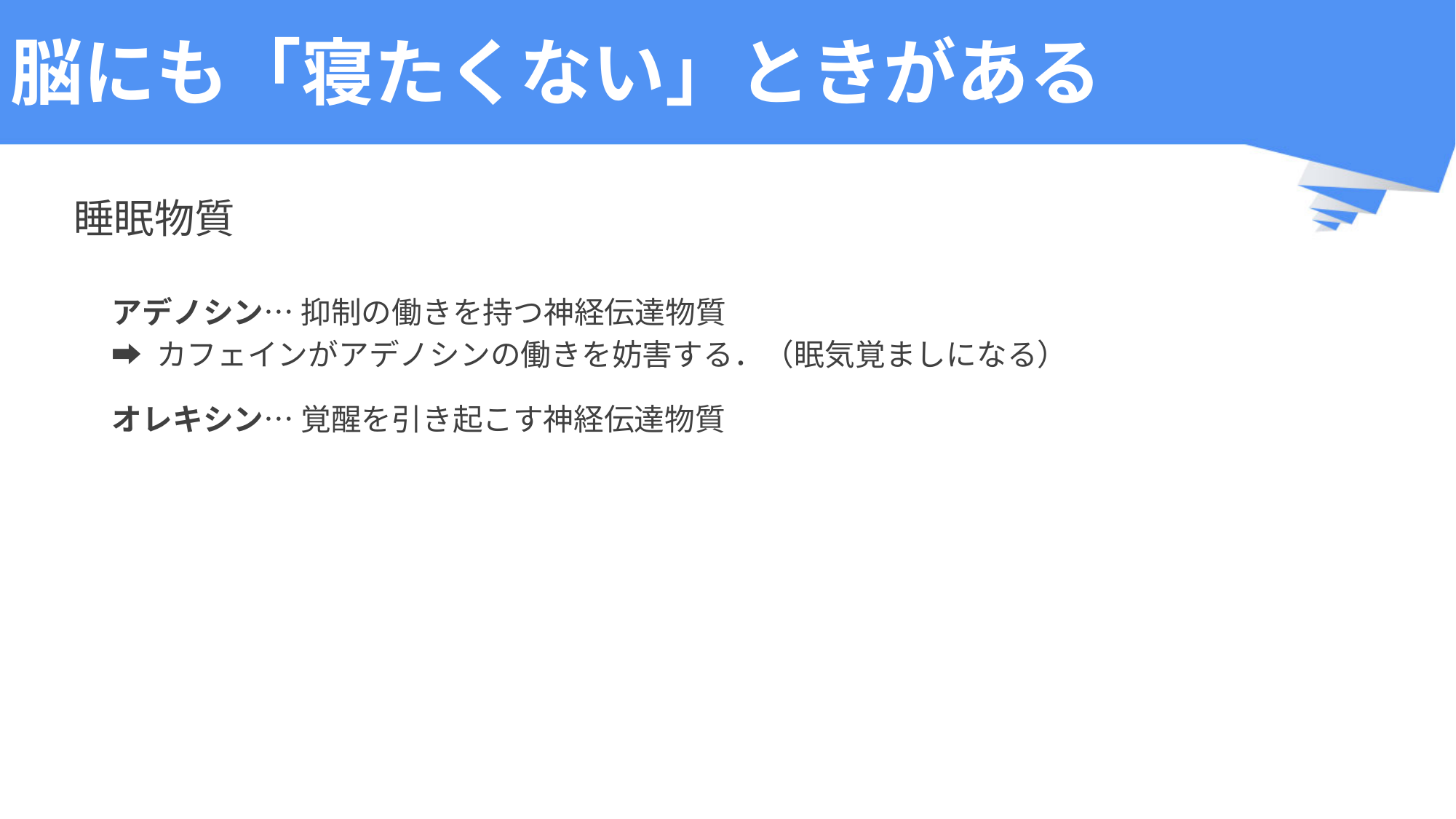

# 脳にも「寝たくない」ときがある
睡眠物質
アデノシン… 抑制の働きを持つ神経伝達物質
➡ カフェインがアデノシンの働きを妨害する．（眠気覚ましになる）

オレキシン… 覚醒を引き起こす神経伝達物質